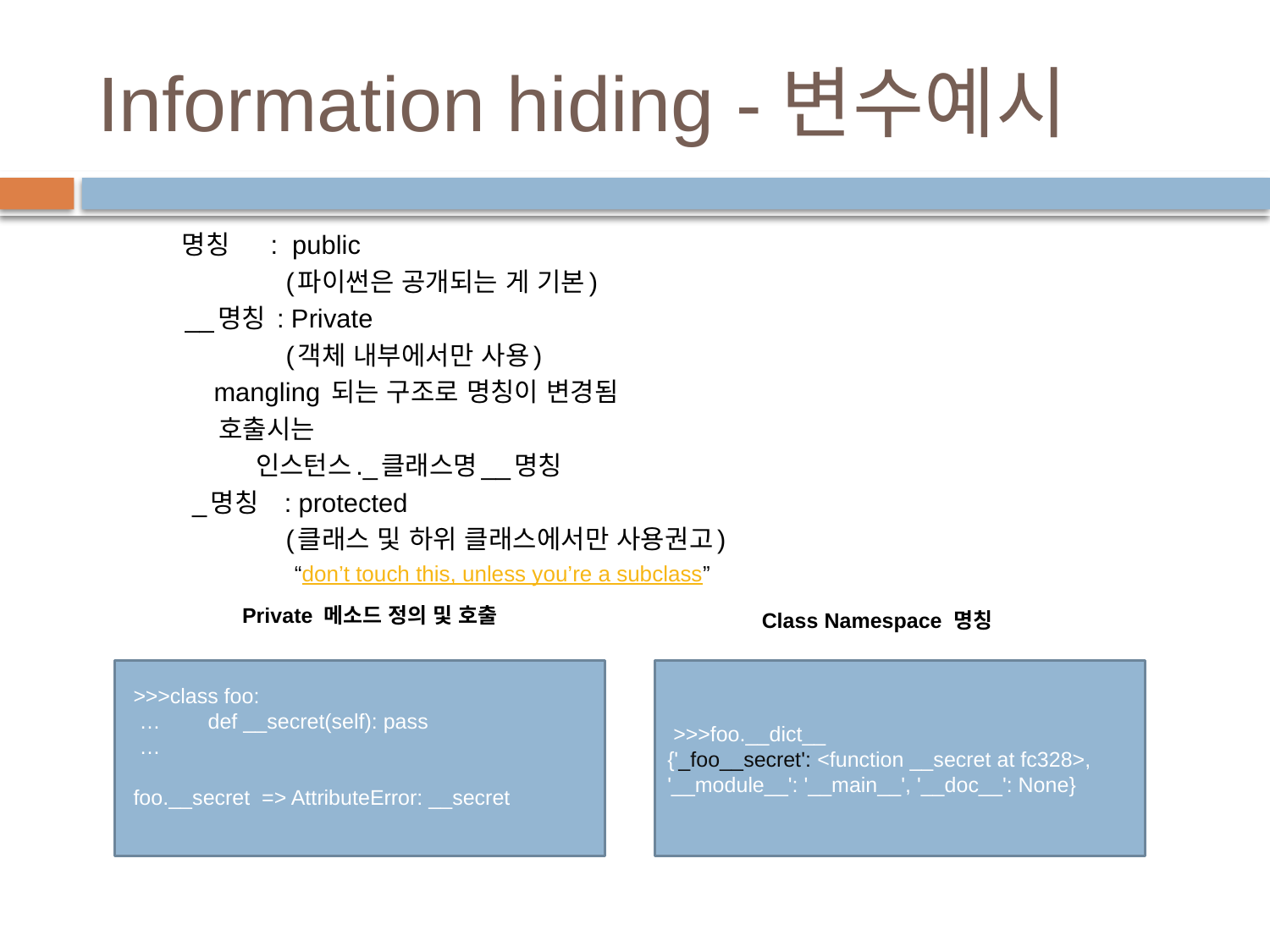

# Information hiding -변수예시
  명칭     :  public
                 (파이썬은 공개되는 게 기본)
   __명칭 : Private
                 (객체 내부에서만 사용)
       mangling 되는 구조로 명칭이 변경됨
       호출시는
            인스턴스._클래스명__명칭
    _명칭   : protected
                 (클래스 및 하위 클래스에서만 사용권고)
                               “don’t touch this, unless you’re a subclass”
Private 메소드 정의 및 호출
Class Namespace 명칭
 >>>class foo:
  …        def __secret(self): pass
  …

 foo.__secret  => AttributeError: __secret

 >>>foo.__dict__
{'_foo__secret': <function __secret at fc328>, '__module__': '__main__', '__doc__': None}